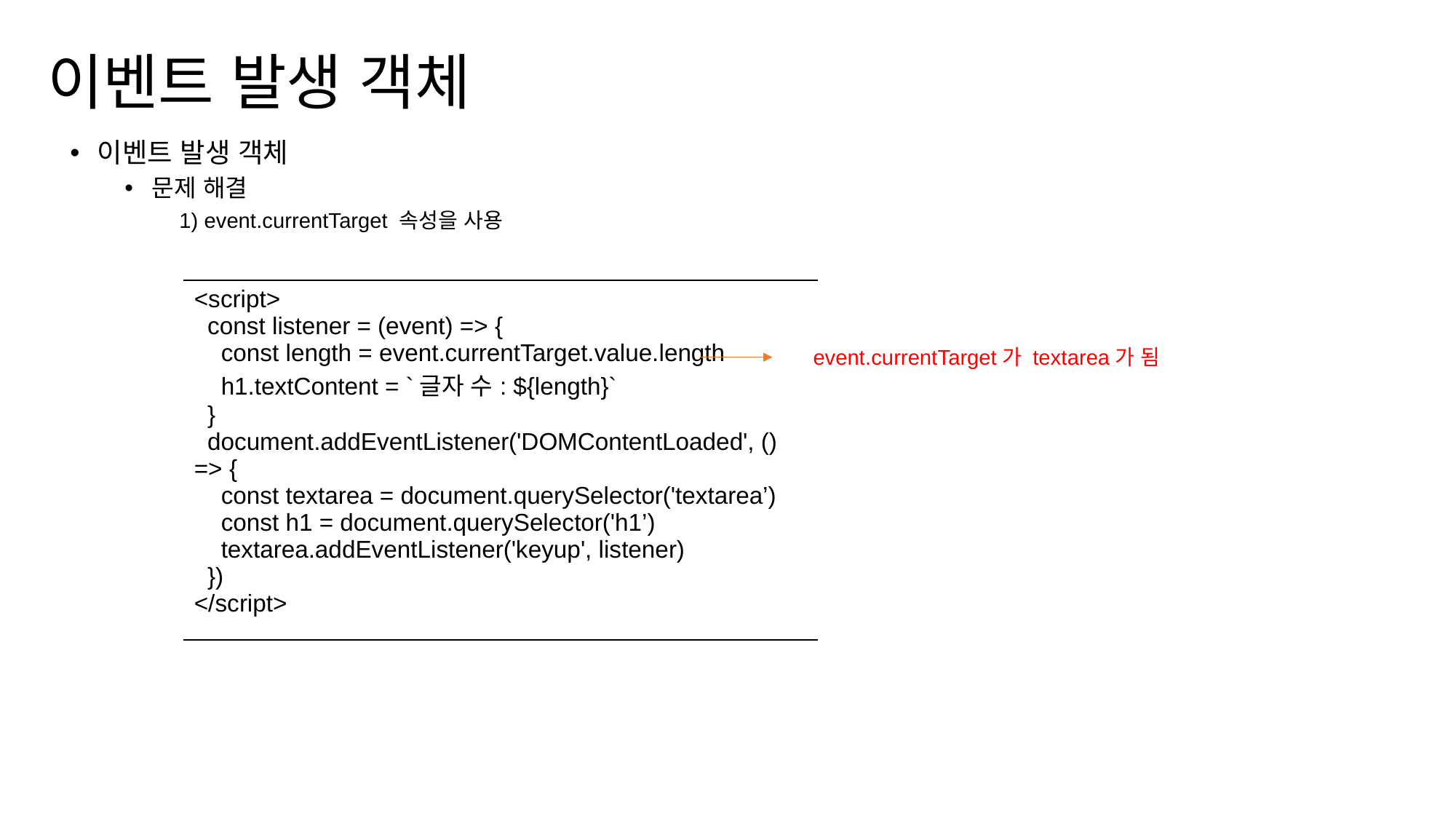

이벤트 발생 객체
이벤트 발생 객체
문제 해결
1) event.currentTarget 속성을 사용
| <script> const listener = (event) => { const length = event.currentTarget.value.length h1.textContent = `글자 수: ${length}` } document.addEventListener('DOMContentLoaded', () => { const textarea = document.querySelector('textarea’) const h1 = document.querySelector('h1’) textarea.addEventListener('keyup', listener) }) </script> |
| --- |
event.currentTarget가 textarea가 됨